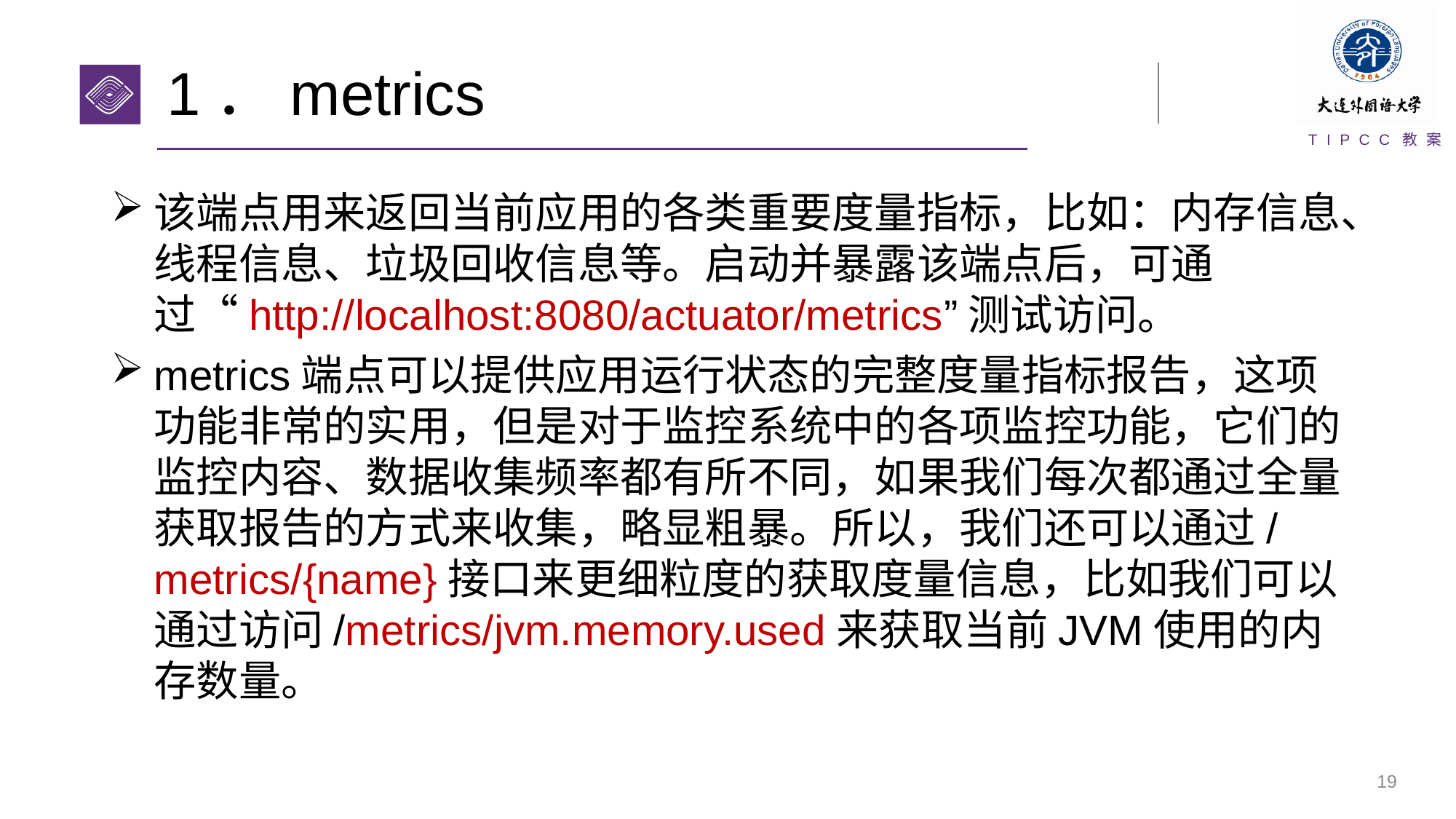

# 1．metrics
该端点用来返回当前应用的各类重要度量指标，比如：内存信息、线程信息、垃圾回收信息等。启动并暴露该端点后，可通过“http://localhost:8080/actuator/metrics”测试访问。
metrics端点可以提供应用运行状态的完整度量指标报告，这项功能非常的实用，但是对于监控系统中的各项监控功能，它们的监控内容、数据收集频率都有所不同，如果我们每次都通过全量获取报告的方式来收集，略显粗暴。所以，我们还可以通过/metrics/{name}接口来更细粒度的获取度量信息，比如我们可以通过访问/metrics/jvm.memory.used来获取当前JVM使用的内存数量。

19